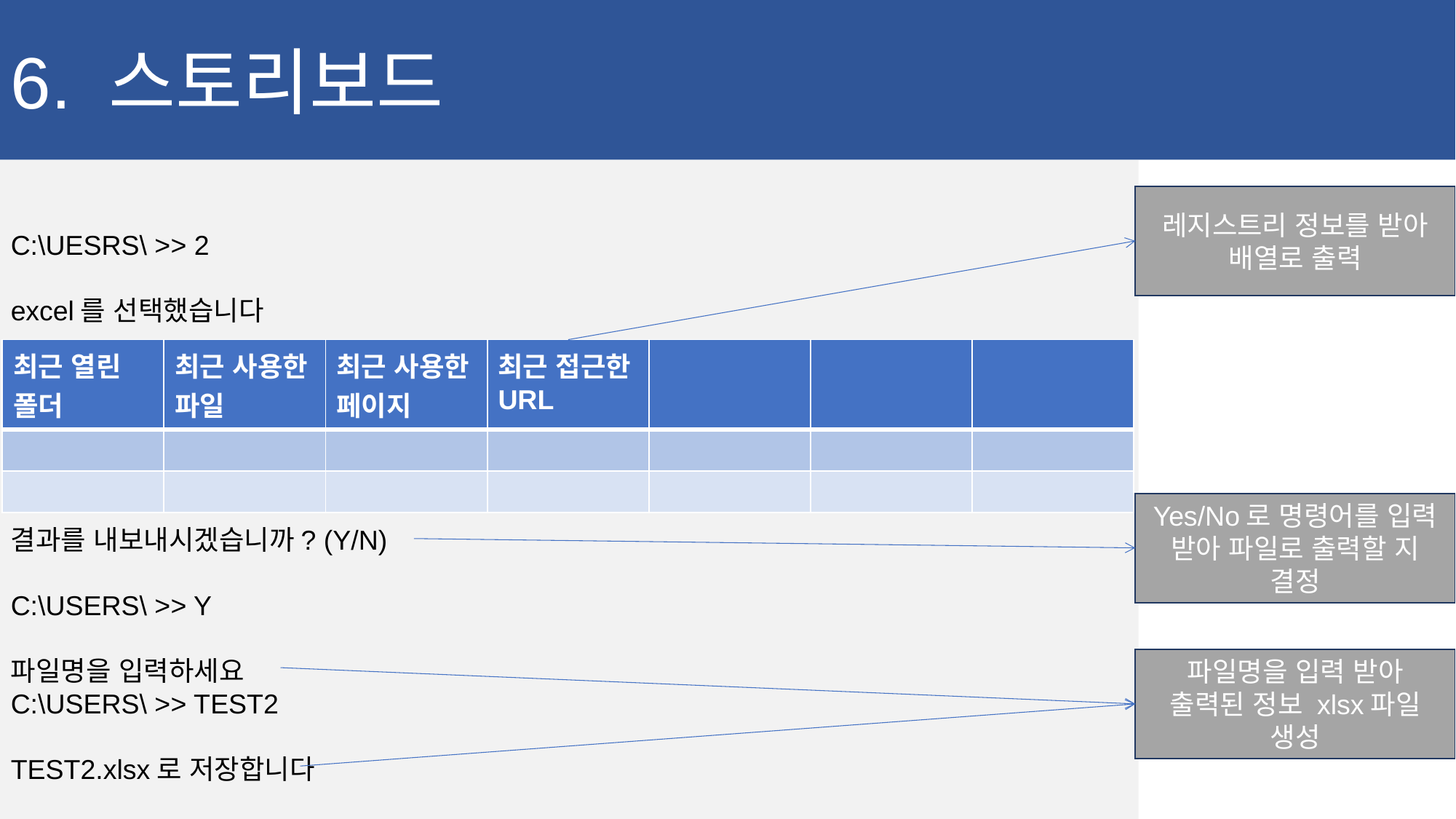

6. 스토리보드

C:\UESRS\ >> 2

excel를 선택했습니다

결과를 내보내시겠습니까? (Y/N)

C:\USERS\ >> Y

파일명을 입력하세요
C:\USERS\ >> TEST2

TEST2.xlsx로 저장합니다
레지스트리 정보를 받아 배열로 출력
| 최근 열린 폴더 | 최근 사용한 파일 | 최근 사용한 페이지 | 최근 접근한 URL |  |  |  |
| --- | --- | --- | --- | --- | --- | --- |
|  |  |  |  |  |  |  |
|  |  |  |  |  |  |  |
Yes/No로 명령어를 입력 받아 파일로 출력할 지 결정
파일명을 입력 받아 출력된 정보 xlsx파일 생성